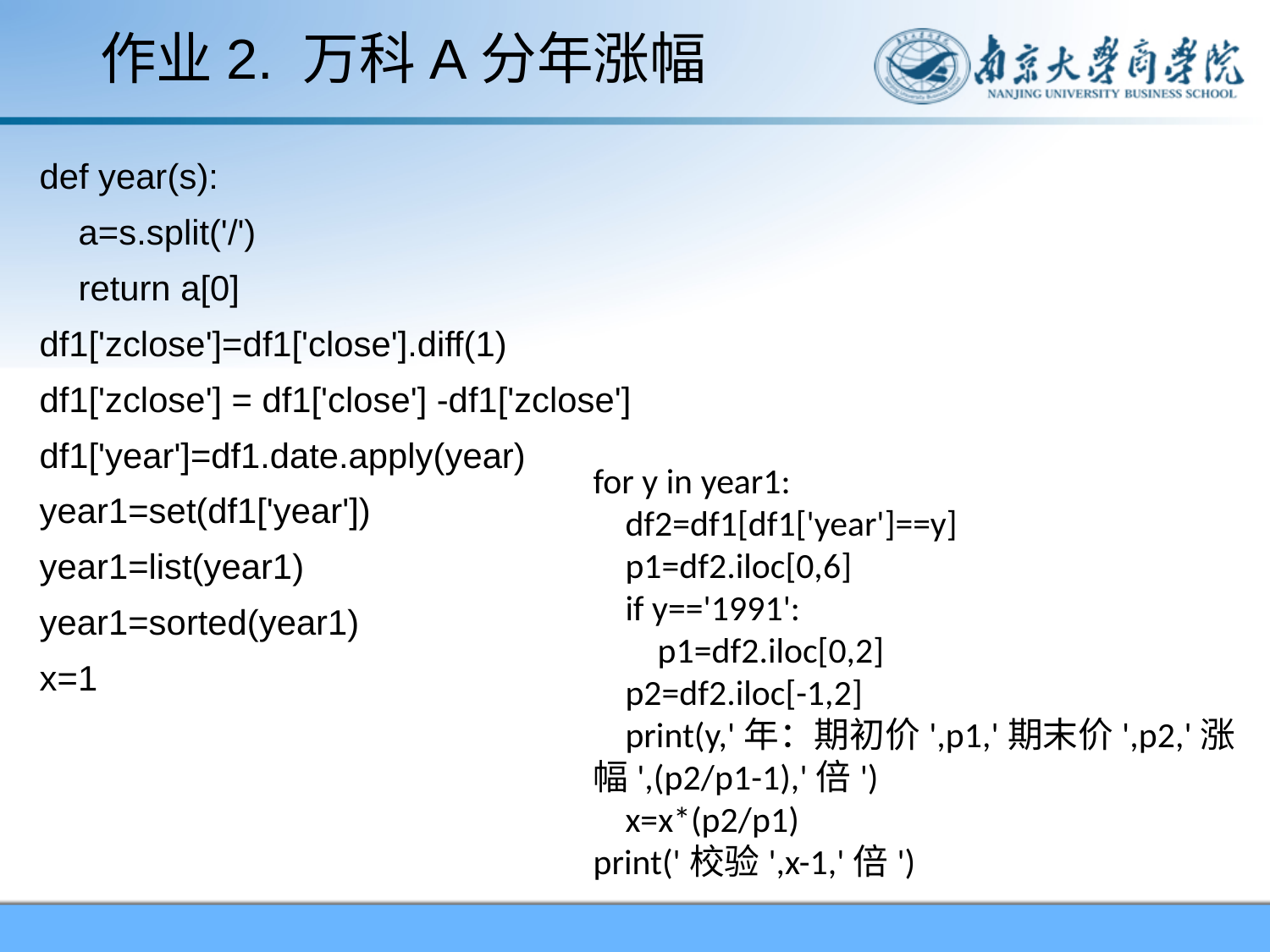

# 作业2. 万科A分年涨幅
def year(s):
    a=s.split('/')
    return a[0]
df1['zclose']=df1['close'].diff(1)
df1['zclose'] = df1['close'] -df1['zclose']
df1['year']=df1.date.apply(year)
year1=set(df1['year'])
year1=list(year1)
year1=sorted(year1)
x=1
for y in year1:
    df2=df1[df1['year']==y]
    p1=df2.iloc[0,6]
    if y=='1991':
        p1=df2.iloc[0,2]
    p2=df2.iloc[-1,2]
    print(y,'年：期初价',p1,'期末价',p2,'涨幅',(p2/p1-1),'倍')
    x=x*(p2/p1)
print('校验',x-1,'倍')